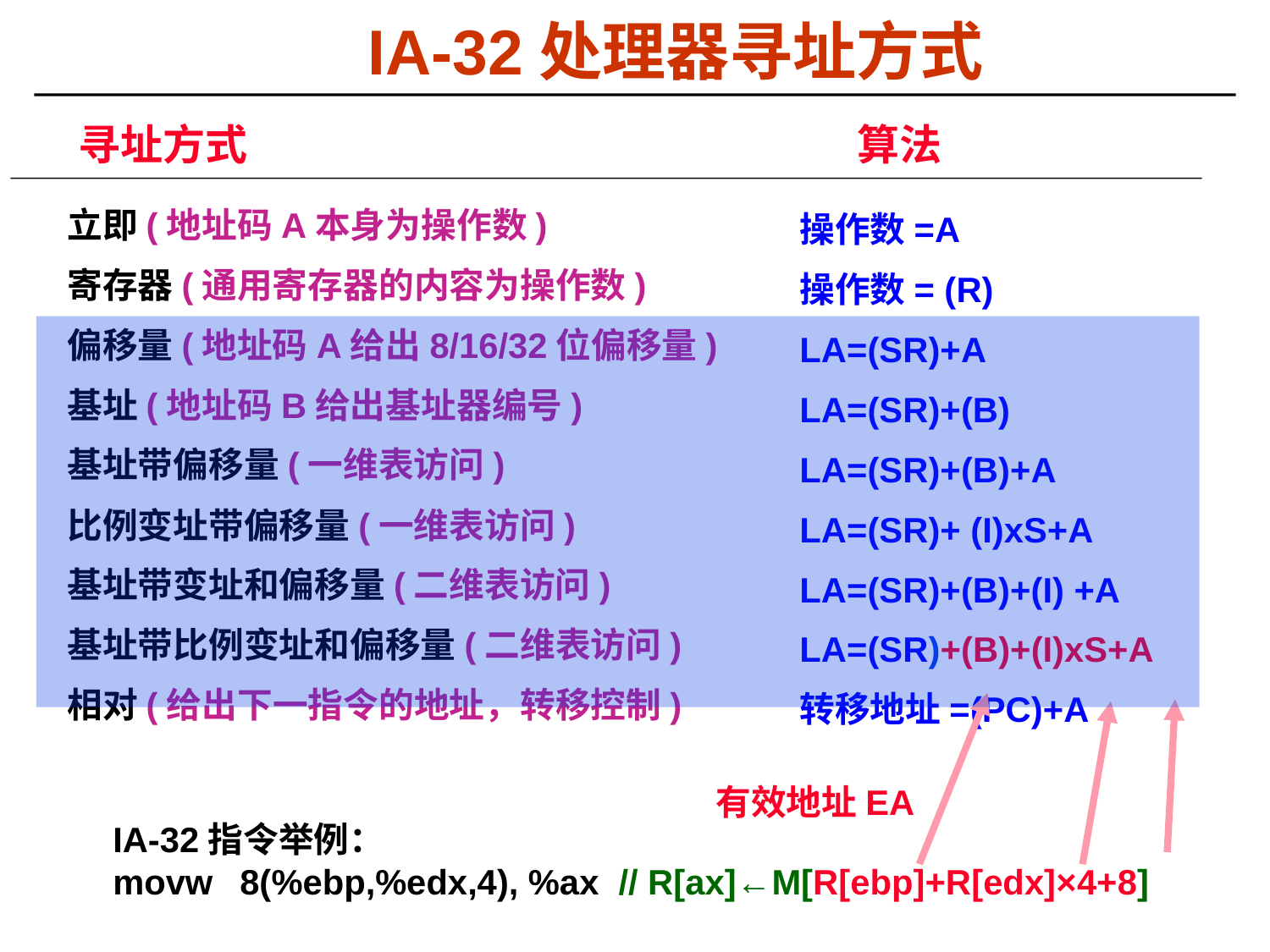

IA-32处理器寻址方式
算法
寻址方式

立即(地址码A本身为操作数)
寄存器(通用寄存器的内容为操作数)
偏移量(地址码A给出8/16/32位偏移量)
基址(地址码B给出基址器编号)
基址带偏移量(一维表访问)
比例变址带偏移量(一维表访问)
基址带变址和偏移量(二维表访问)
基址带比例变址和偏移量(二维表访问)
相对(给出下一指令的地址，转移控制)
操作数=A
操作数= (R)
LA=(SR)+A
LA=(SR)+(B)
LA=(SR)+(B)+A
LA=(SR)+ (I)xS+A
LA=(SR)+(B)+(I) +A
LA=(SR)+(B)+(I)xS+A
转移地址=(PC)+A

有效地址EA
IA-32指令举例：
movw	8(%ebp,%edx,4), %ax  // R[ax]←M[R[ebp]+R[edx]×4+8]